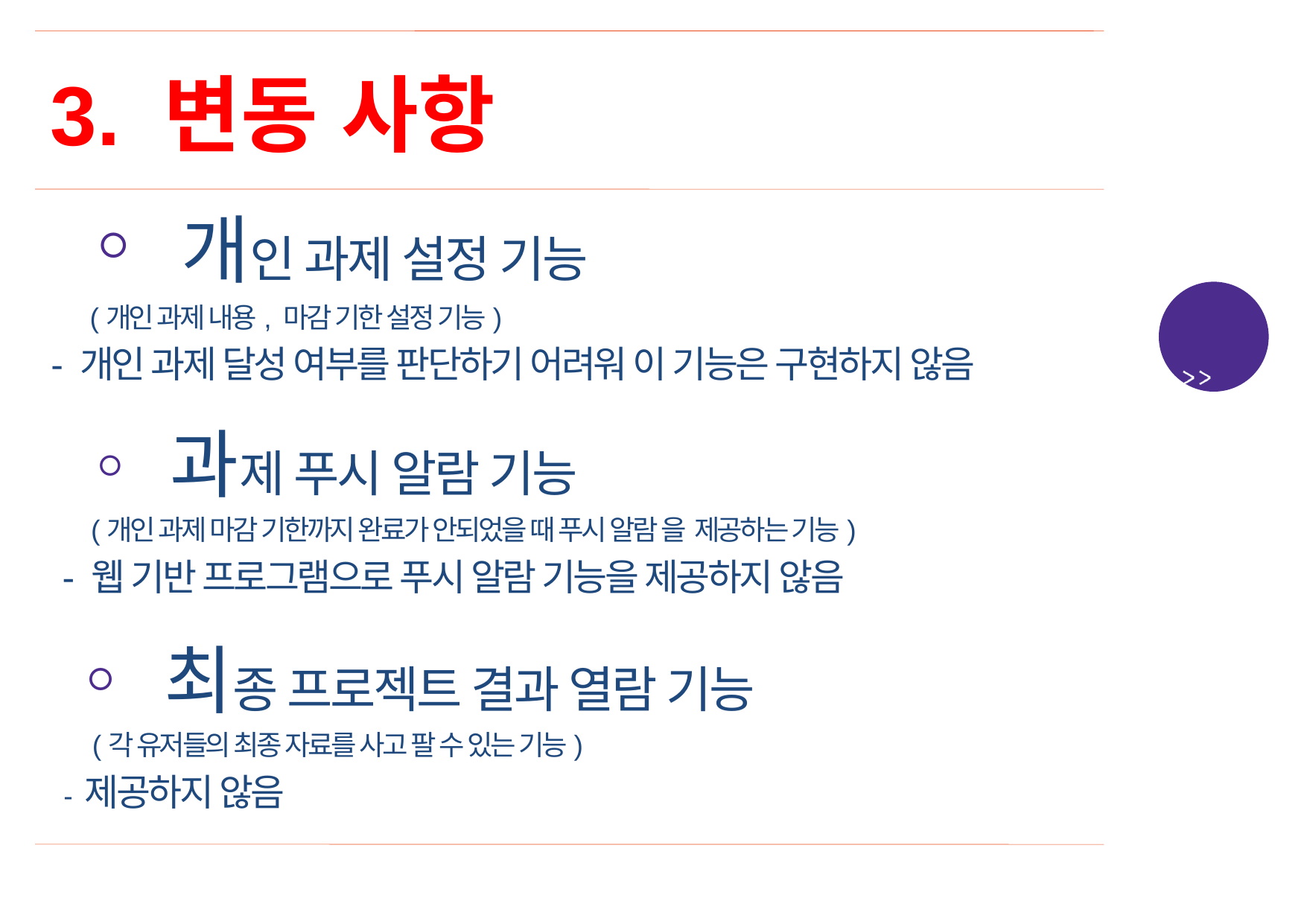

3. 변동 사항
 ◦ 개인 과제 설정 기능
       (개인 과제 내용, 마감 기한 설정 기능)
- 개인 과제 달성 여부를 판단하기 어려워 이 기능은 구현하지 않음

 ◦ 과제 푸시 알람 기능
     (개인 과제 마감 기한까지 완료가 안되었을 때 푸시 알람 을  제공하는 기능)
- 웹 기반 프로그램으로 푸시 알람 기능을 제공하지 않음
◦ 최종 프로젝트 결과 열람 기능
     (각 유저들의 최종 자료를 사고 팔 수 있는 기능)
- 제공하지 않음